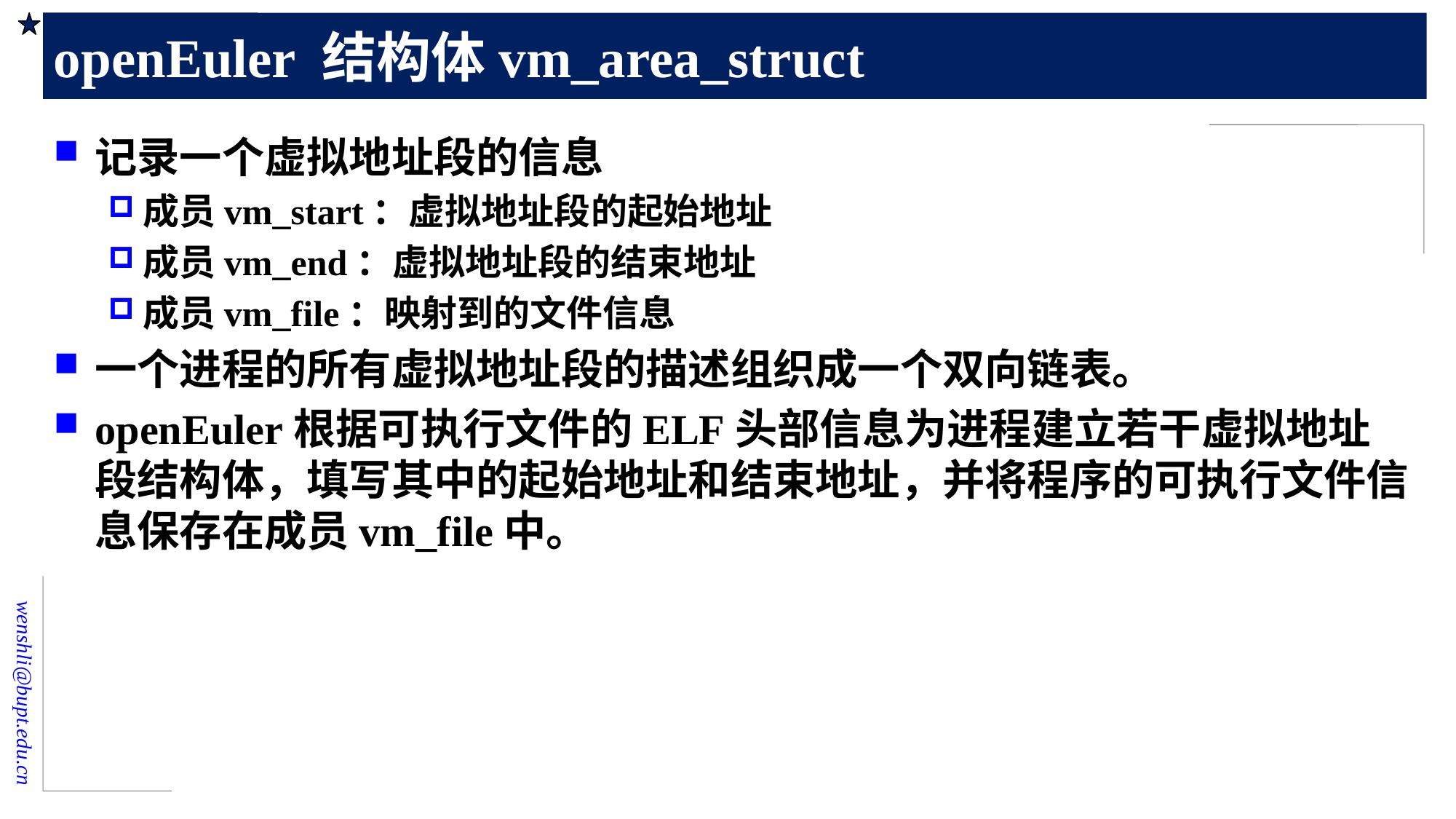

# openEuler 结构体vm_area_struct
记录一个虚拟地址段的信息
成员vm_start：虚拟地址段的起始地址
成员vm_end：虚拟地址段的结束地址
成员vm_file：映射到的文件信息
一个进程的所有虚拟地址段的描述组织成一个双向链表。
openEuler根据可执行文件的ELF头部信息为进程建立若干虚拟地址段结构体，填写其中的起始地址和结束地址，并将程序的可执行文件信息保存在成员vm_file中。
103